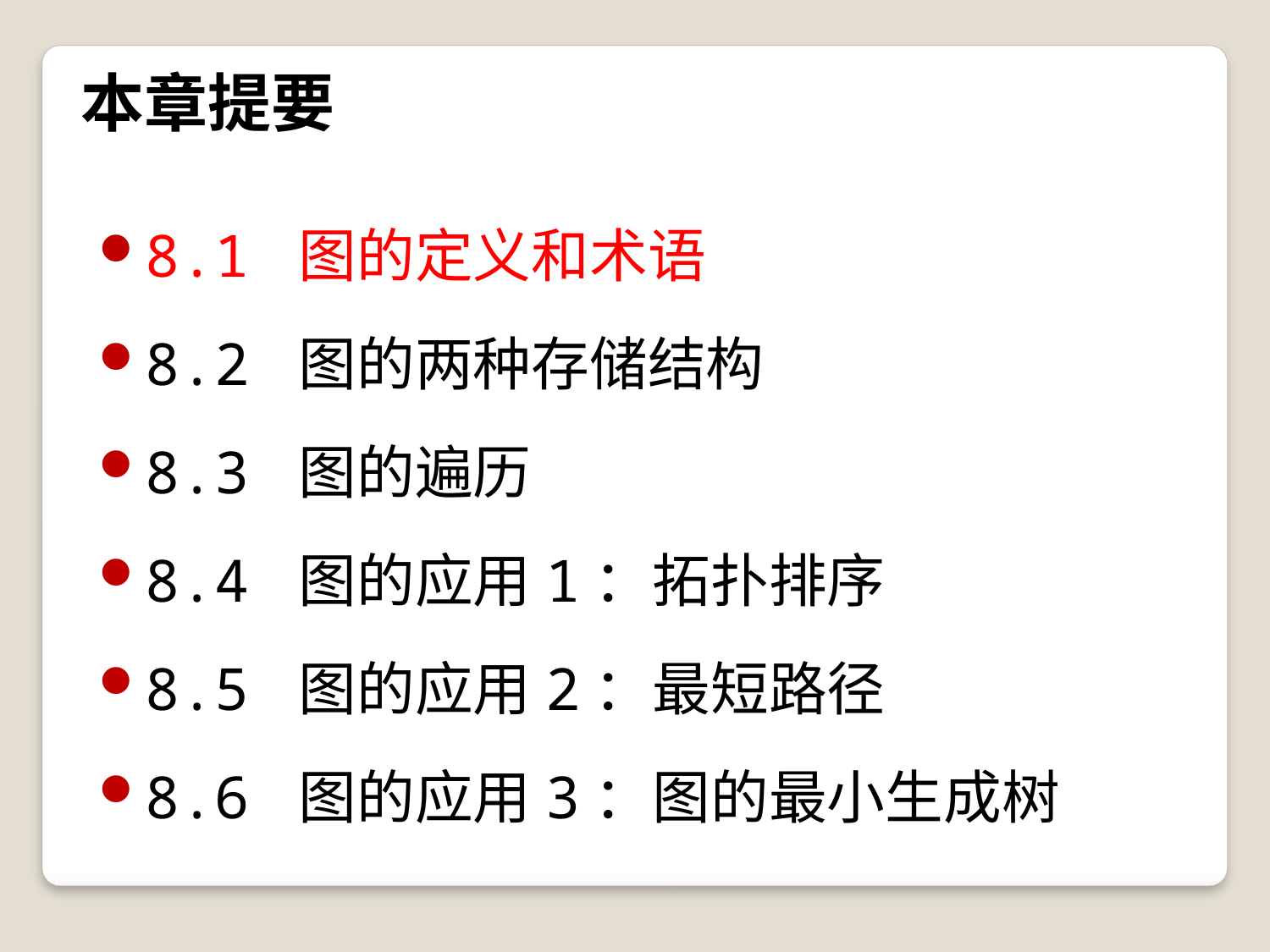

# 本章提要
8.1 图的定义和术语
8.2 图的两种存储结构
8.3 图的遍历
8.4 图的应用1：拓扑排序
8.5 图的应用2：最短路径
8.6 图的应用3：图的最小生成树